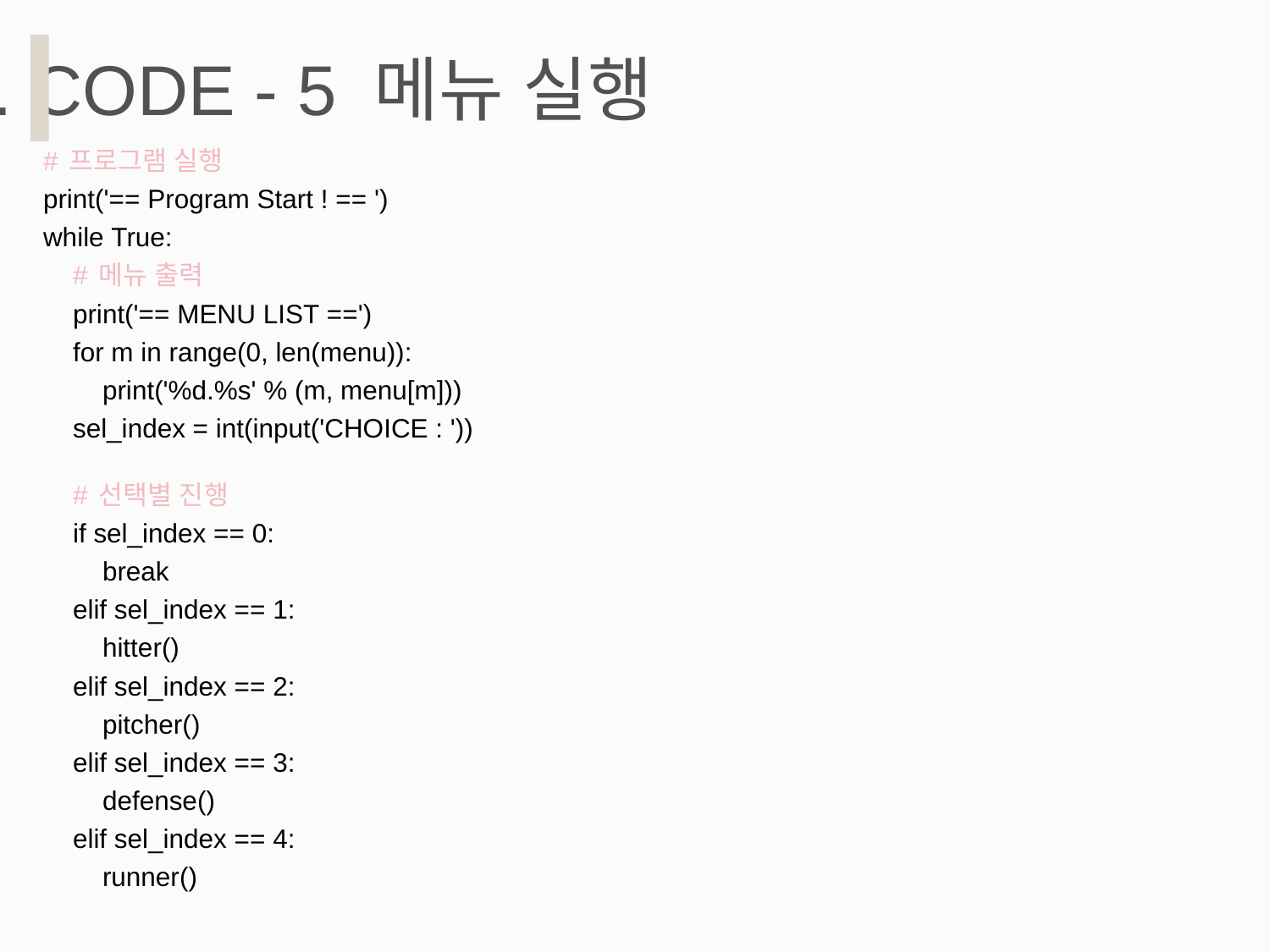

2. CODE - 5 메뉴 실행
# 프로그램 실행
print('== Program Start ! == ')
while True:
    # 메뉴 출력
    print('== MENU LIST ==')
    for m in range(0, len(menu)):
        print('%d.%s' % (m, menu[m]))
    sel_index = int(input('CHOICE : '))
    # 선택별 진행
    if sel_index == 0:
        break
    elif sel_index == 1:
        hitter()
    elif sel_index == 2:
        pitcher()
    elif sel_index == 3:
        defense()
    elif sel_index == 4:
        runner()